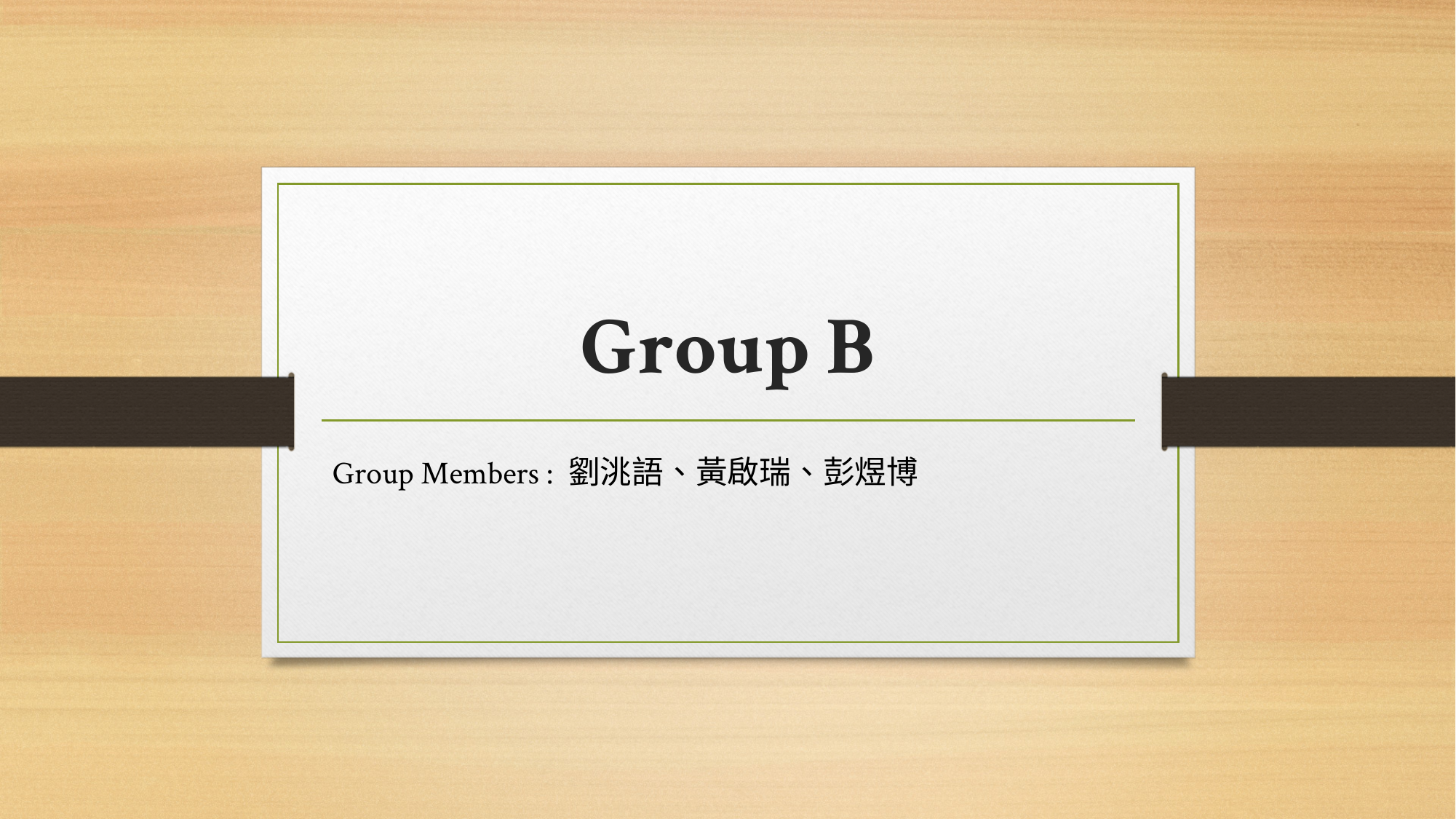

# Group B
Group Members : 劉洮語、黃啟瑞、彭煜博